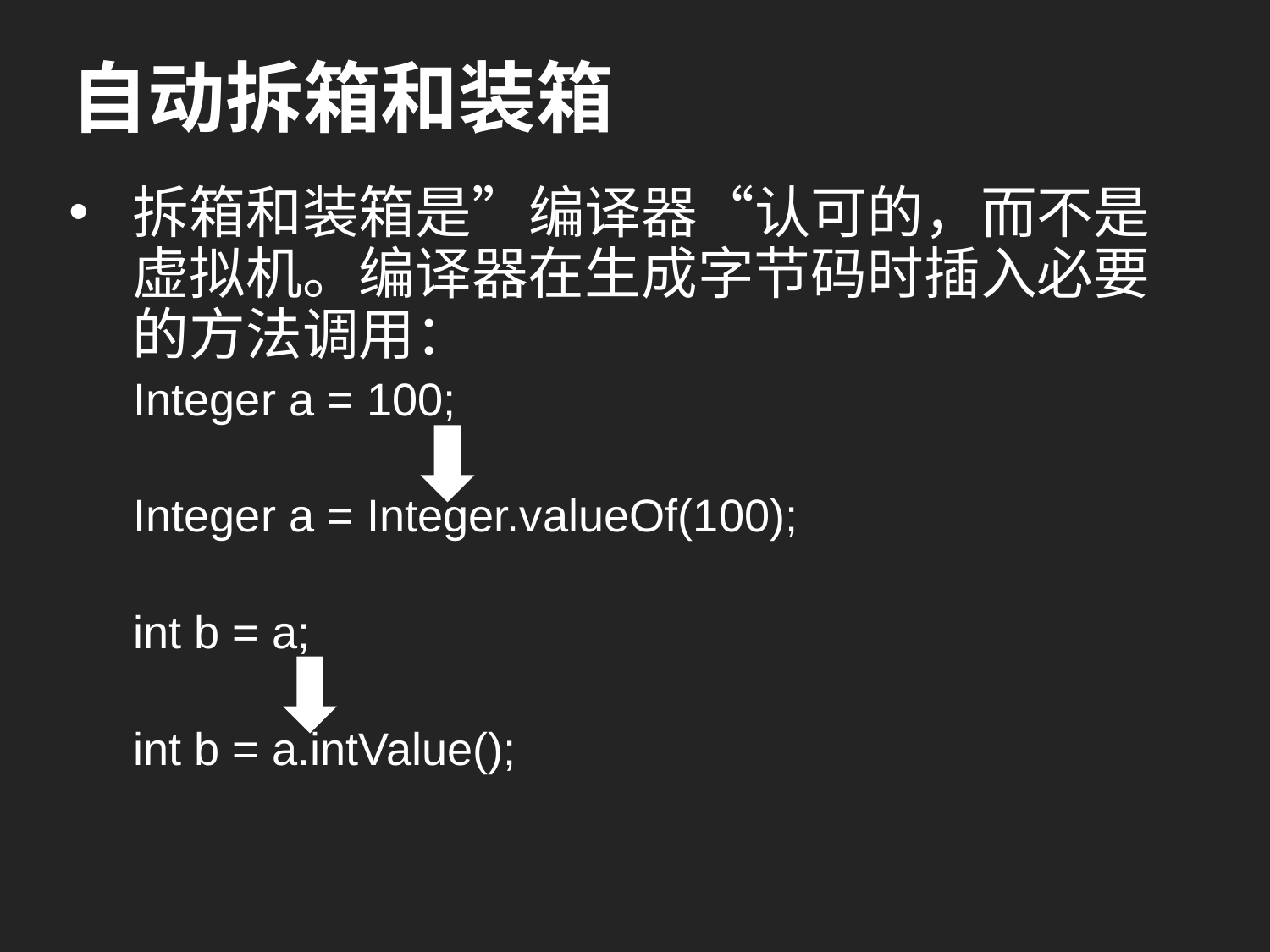

# 自动拆箱和装箱
拆箱和装箱是”编译器“认可的，而不是虚拟机。编译器在生成字节码时插入必要的方法调用：
Integer a = 100;

Integer a = Integer.valueOf(100);

int b = a;

int b = a.intValue();